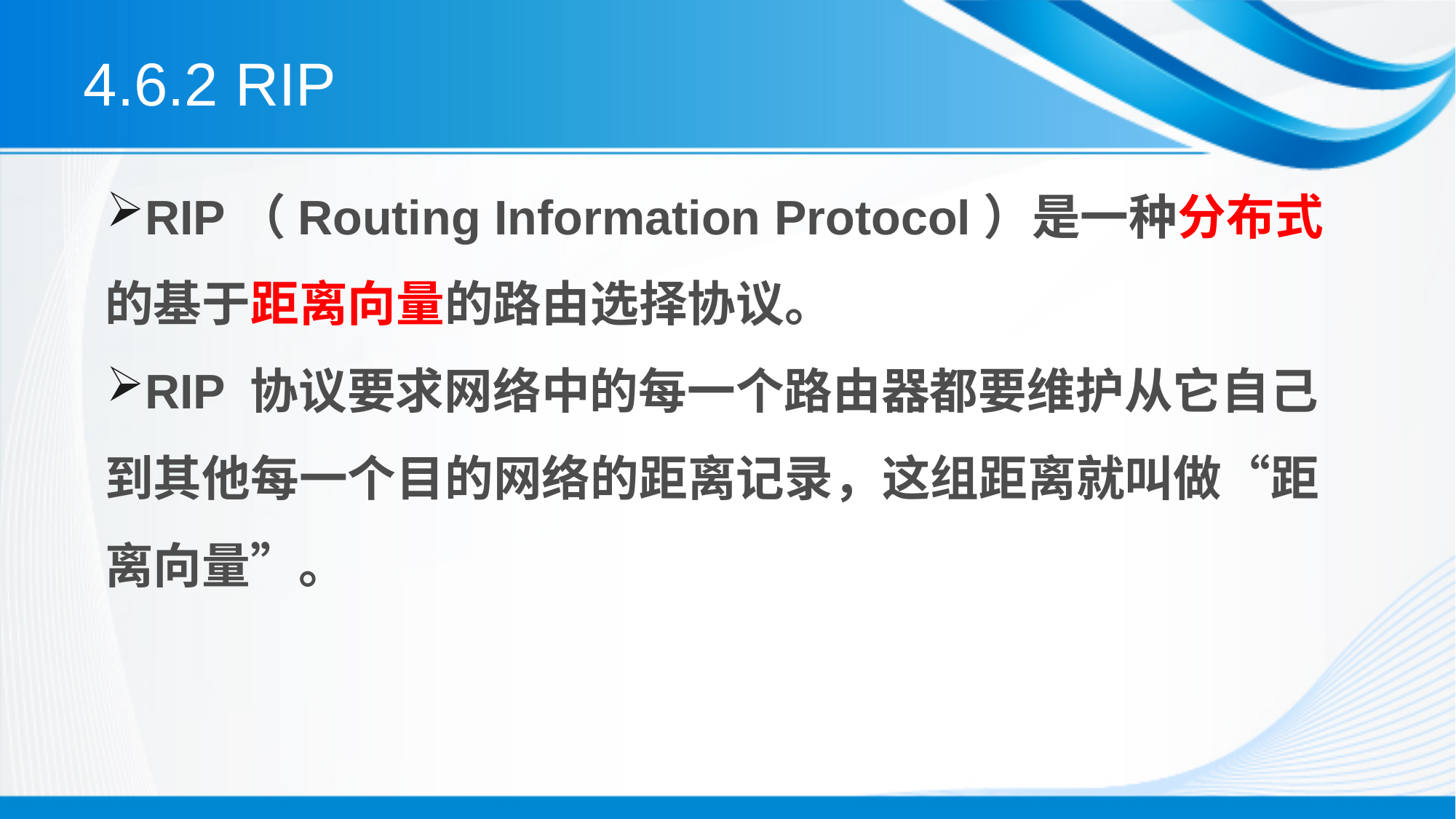

# 4.6.2 RIP
RIP（Routing Information Protocol）是一种分布式的基于距离向量的路由选择协议。
RIP 协议要求网络中的每一个路由器都要维护从它自己到其他每一个目的网络的距离记录，这组距离就叫做“距离向量”。